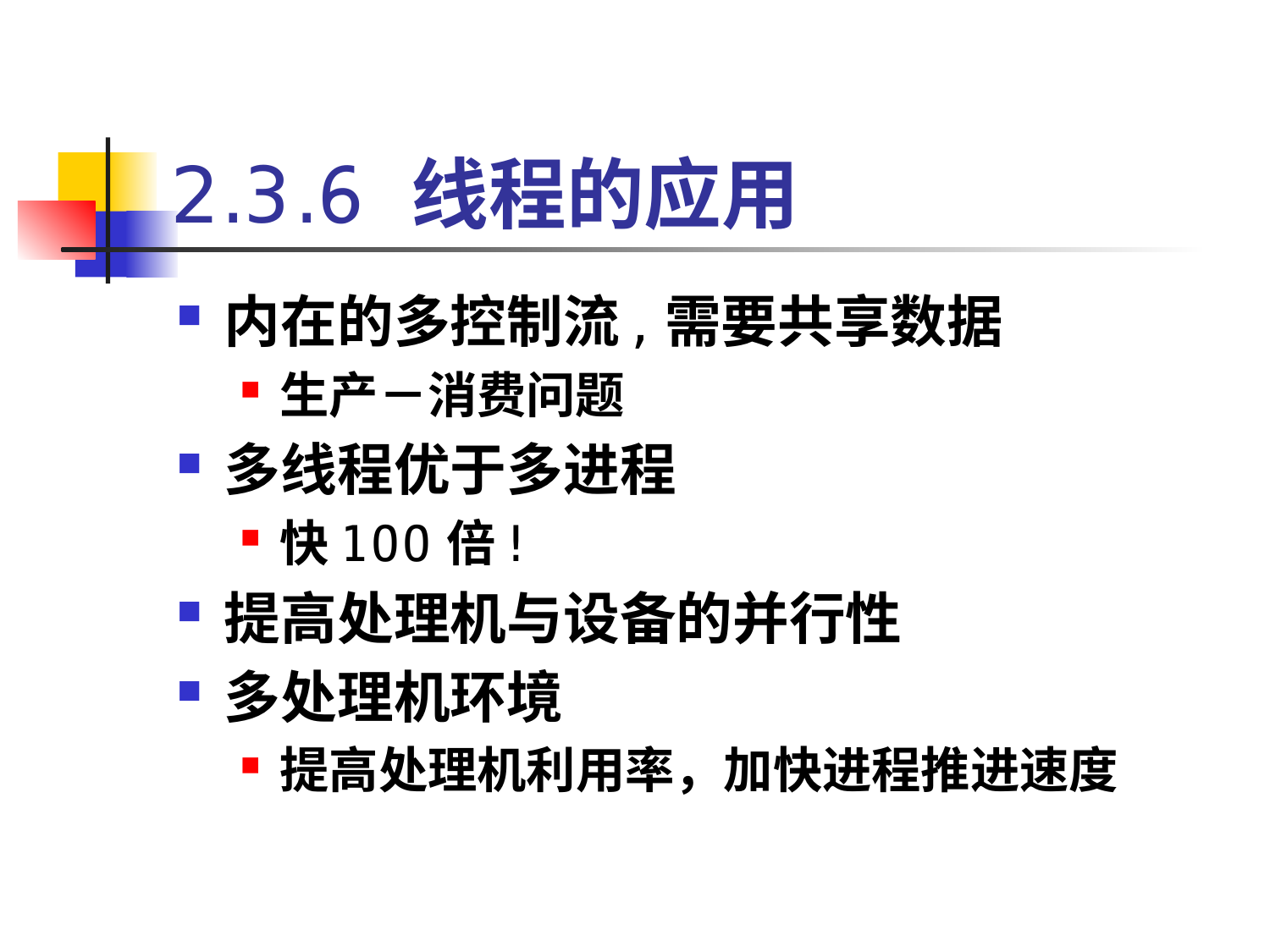

# 2.3.6 线程的应用
内在的多控制流,需要共享数据
生产－消费问题
多线程优于多进程
快100倍!
提高处理机与设备的并行性
多处理机环境
提高处理机利用率，加快进程推进速度